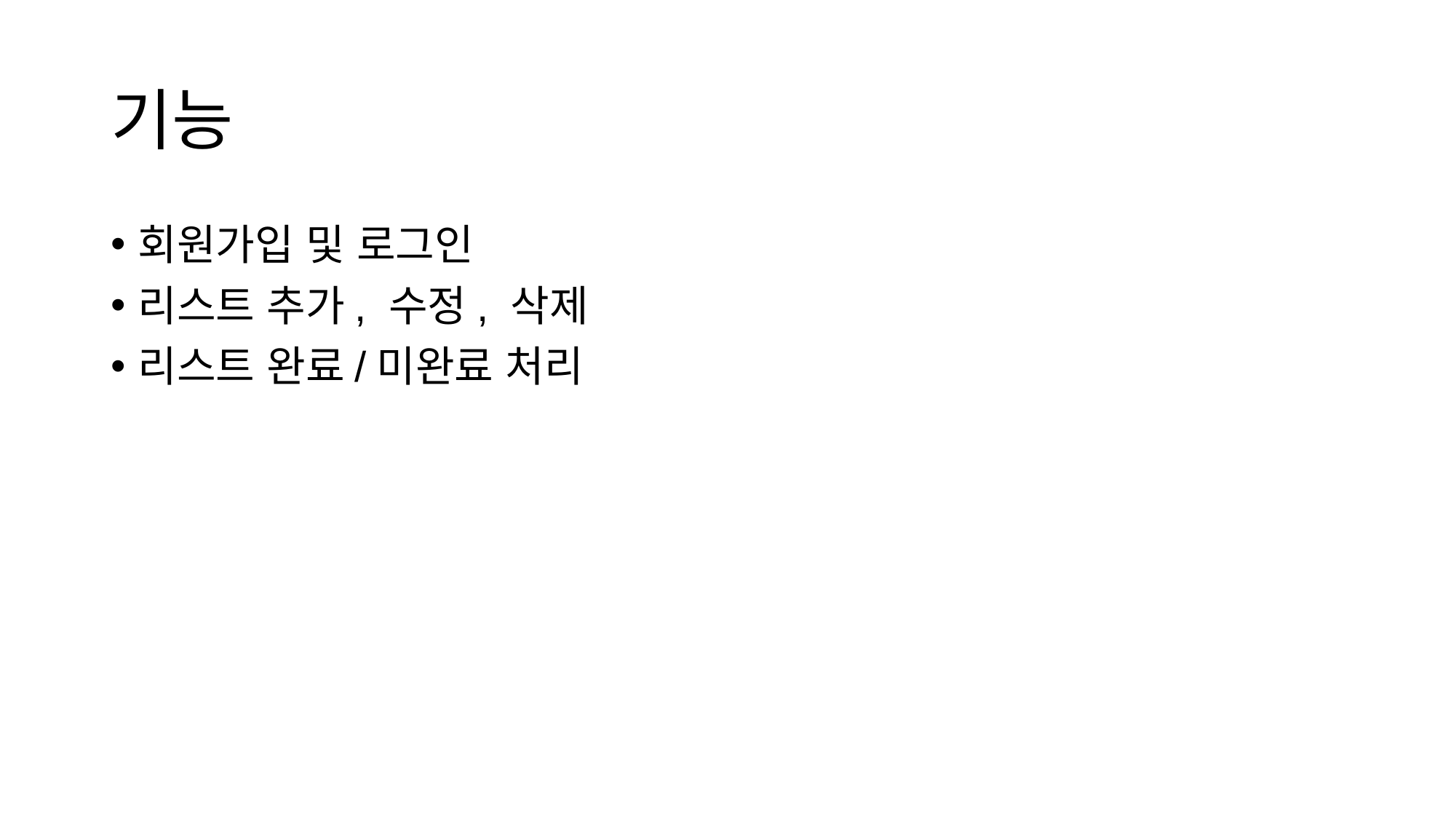

# 기능
회원가입 및 로그인
리스트 추가, 수정, 삭제
리스트 완료/미완료 처리